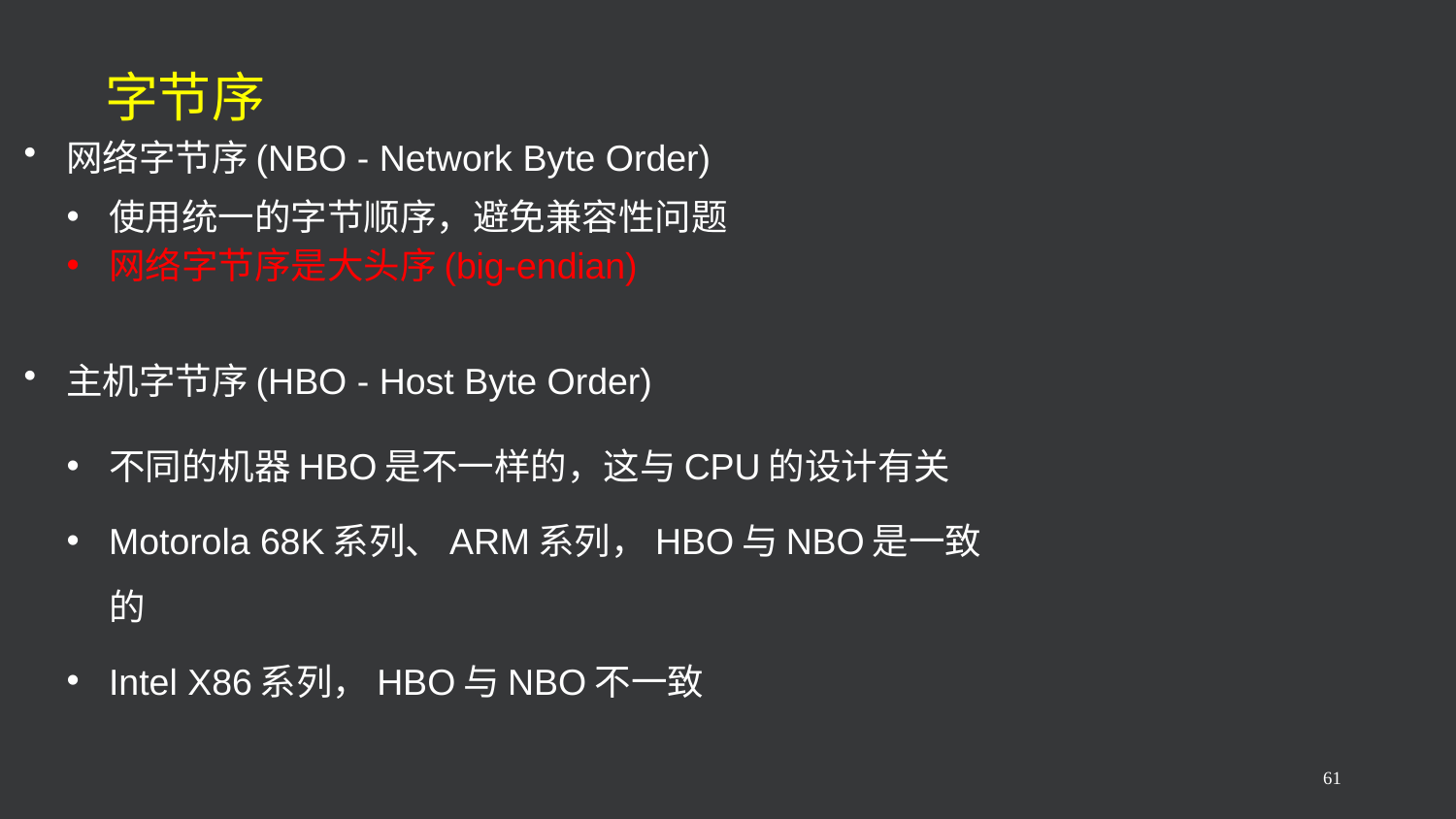

# 字节序
网络字节序(NBO - Network Byte Order)
使用统一的字节顺序，避免兼容性问题
网络字节序是大头序(big-endian)

主机字节序(HBO - Host Byte Order)
不同的机器HBO是不一样的，这与CPU的设计有关
Motorola 68K系列、ARM系列，HBO与NBO是一致的
Intel X86系列，HBO与NBO不一致
61